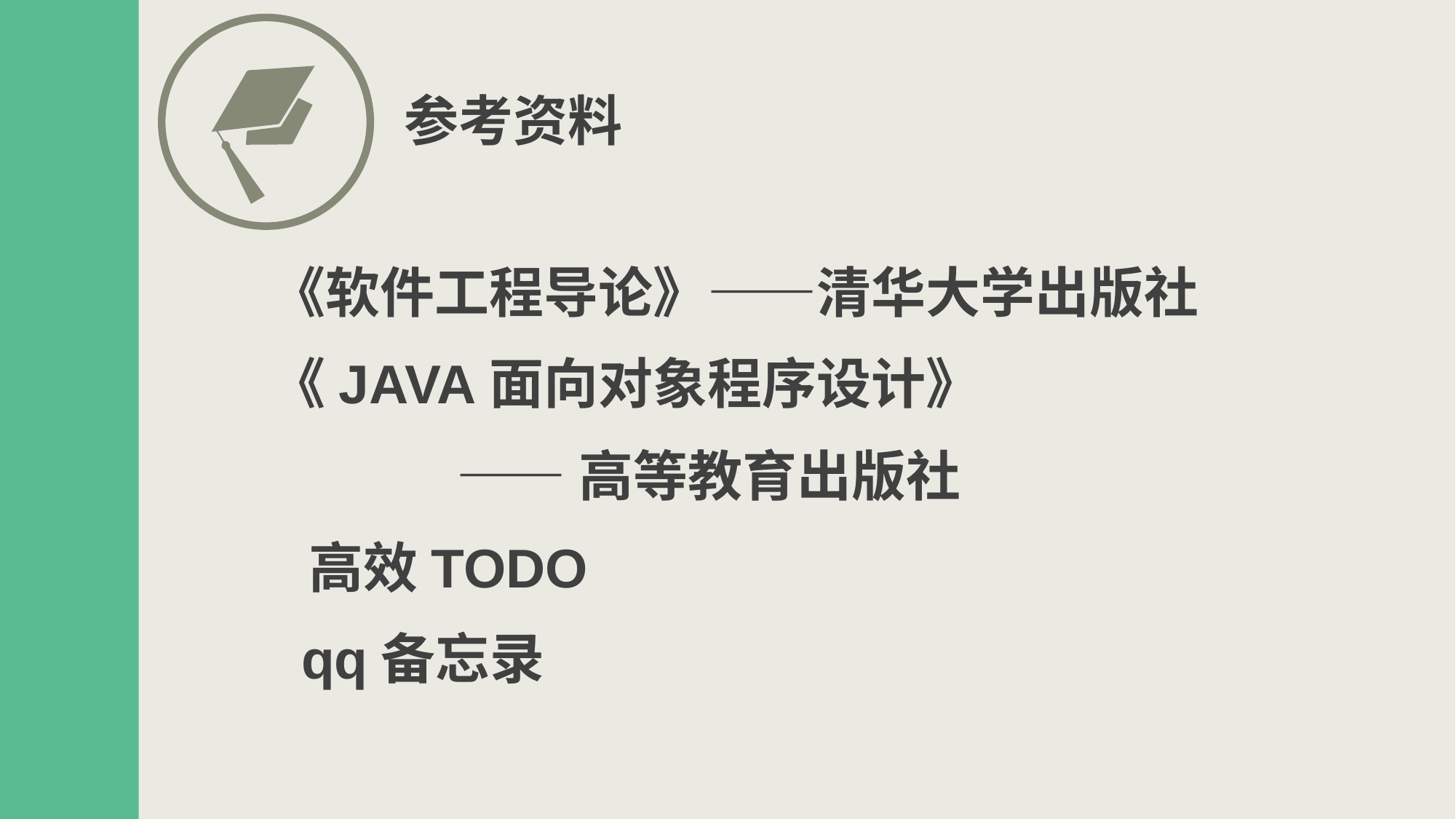

参考资料
《软件工程导论》——清华大学出版社
《JAVA面向对象程序设计》
               ——高等教育出版社
  高效TODO
  qq备忘录